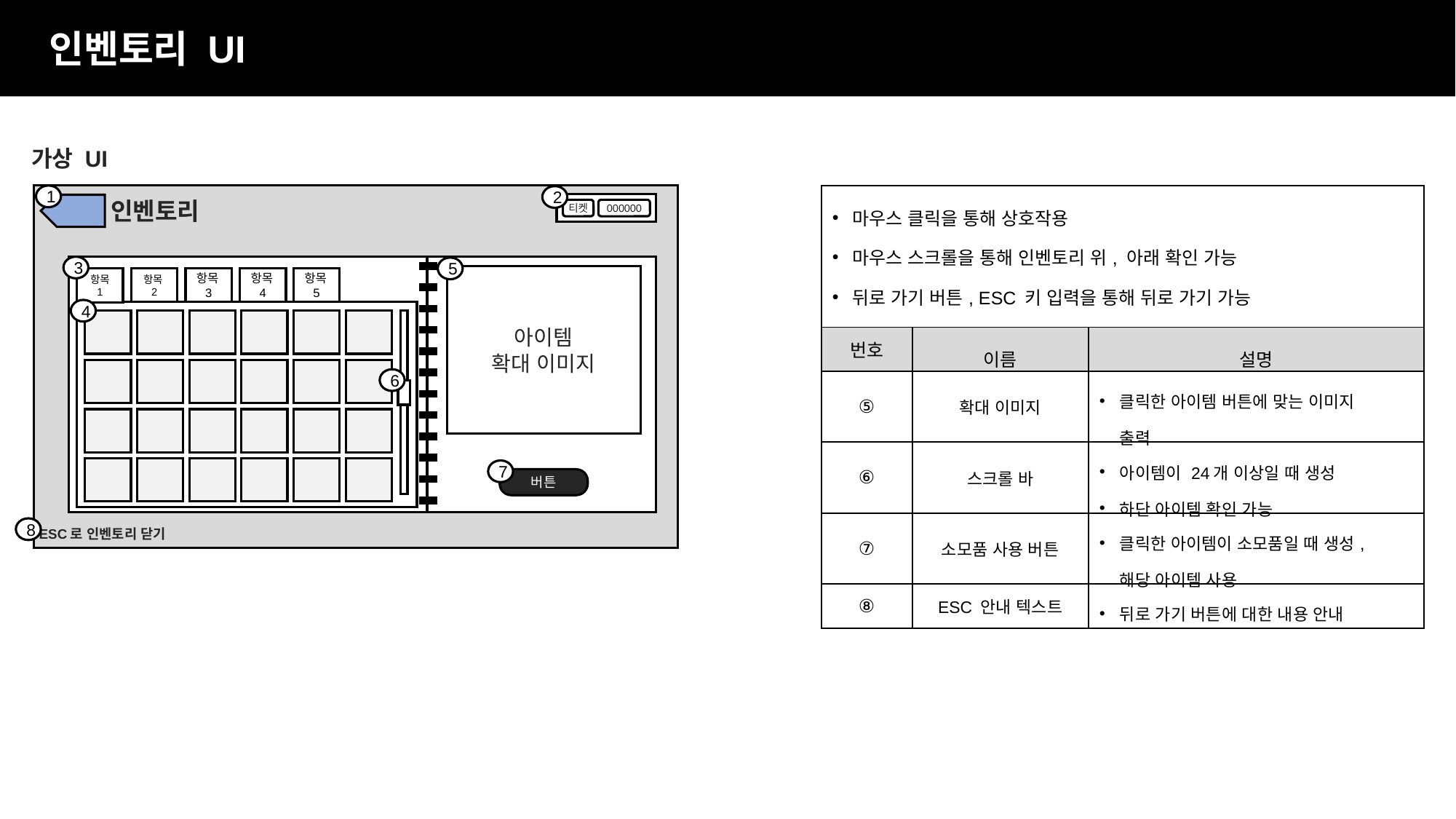

인벤토리 UI
가상 UI

1
| 마우스 클릭을 통해 상호작용 마우스 스크롤을 통해 인벤토리 위, 아래 확인 가능 뒤로 가기 버튼, ESC 키 입력을 통해 뒤로 가기 가능 아이템은 6 X N의 비율로 정렬 |  |  |
| --- | --- | --- |
| 번호 | 이름 | 설명 |
| ⑤ | 확대 이미지 | 클릭한 아이템 버튼에 맞는 이미지 출력 |
| ⑥ | 스크롤 바 | 아이템이 24개 이상일 때 생성 하단 아이템 확인 가능 |
| ⑦ | 소모품 사용 버튼 | 클릭한 아이템이 소모품일 때 생성, 해당 아이템 사용 |
| ⑧ | ESC 안내 텍스트 | 뒤로 가기 버튼에 대한 내용 안내 |
2
인벤토리

티켓
000000
3

5

아이템
확대 이미지
항목
1
항목2
항목3
항목4
항목5
4

6

7
버튼
8
ESC로 인벤토리 닫기